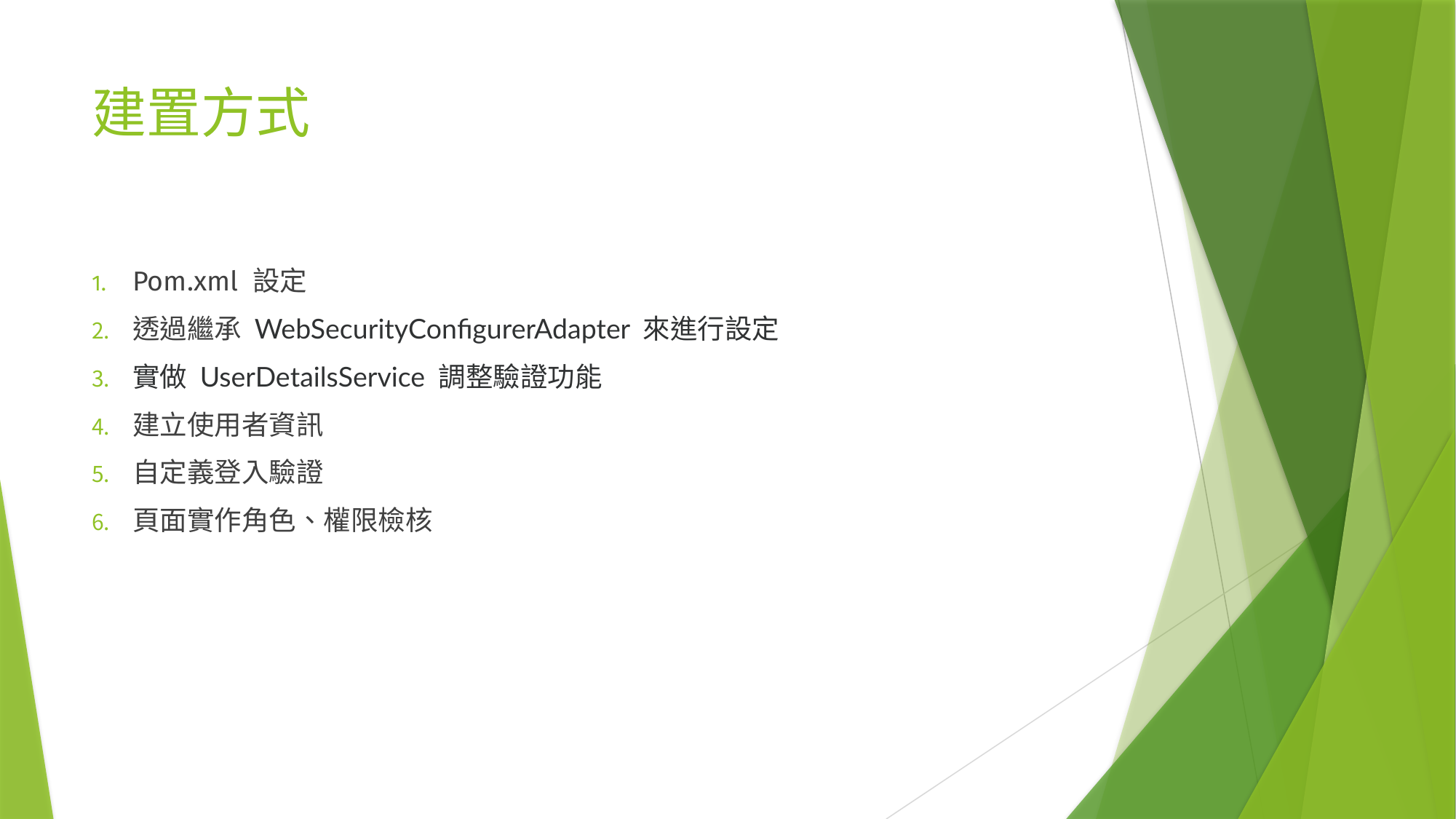

# 建置方式
Pom.xml 設定
透過繼承 WebSecurityConfigurerAdapter 來進行設定
實做 UserDetailsService 調整驗證功能
建立使用者資訊
自定義登入驗證
頁面實作角色、權限檢核